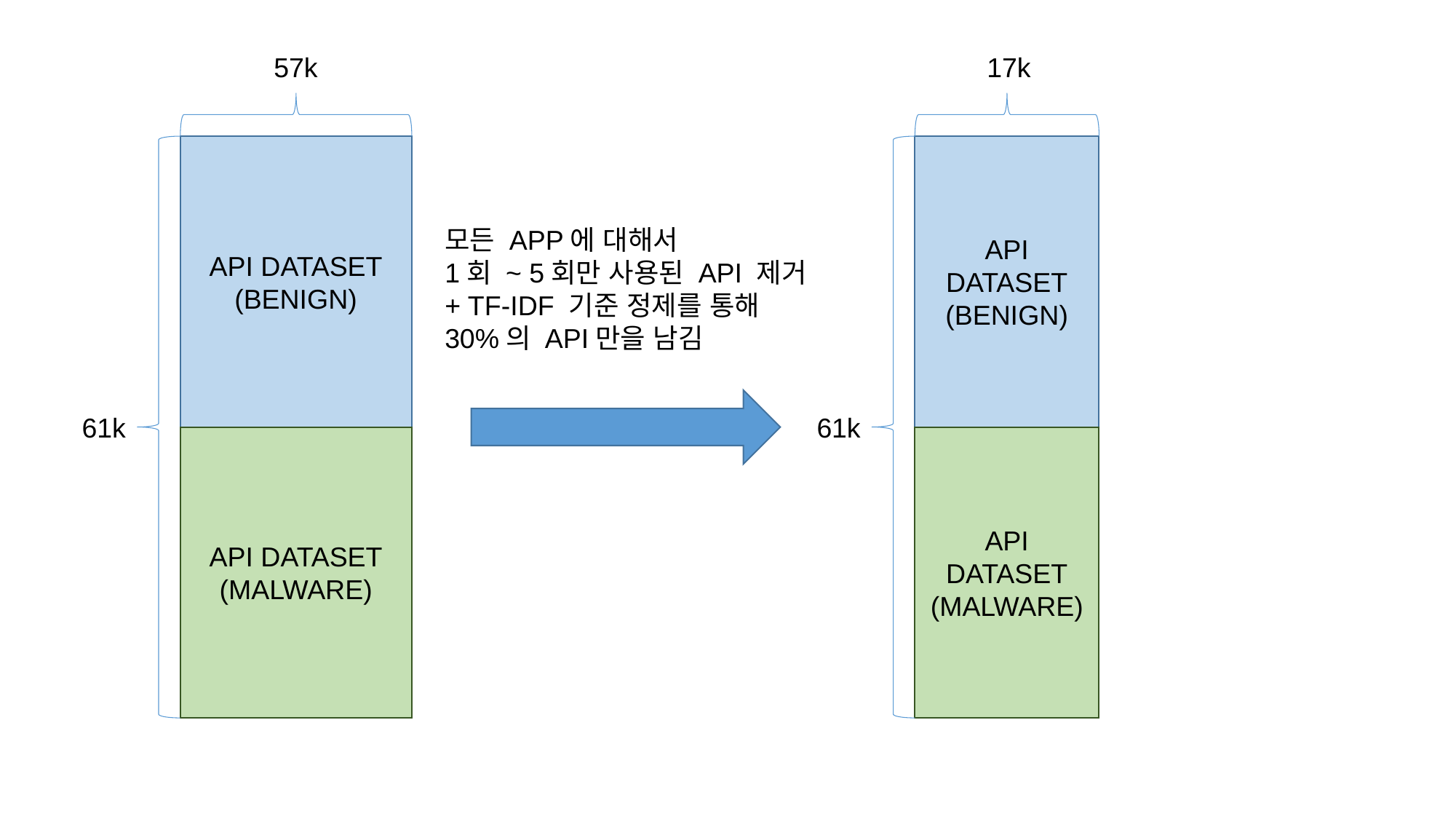

57k
17k

API DATASET
(BENIGN)

API DATASET
(BENIGN)
모든 APP에 대해서
1회 ~ 5회만 사용된 API 제거
+ TF-IDF 기준 정제를 통해
30%의 API만을 남김

61k
61k
API DATASET
(MALWARE)
API DATASET
(MALWARE)